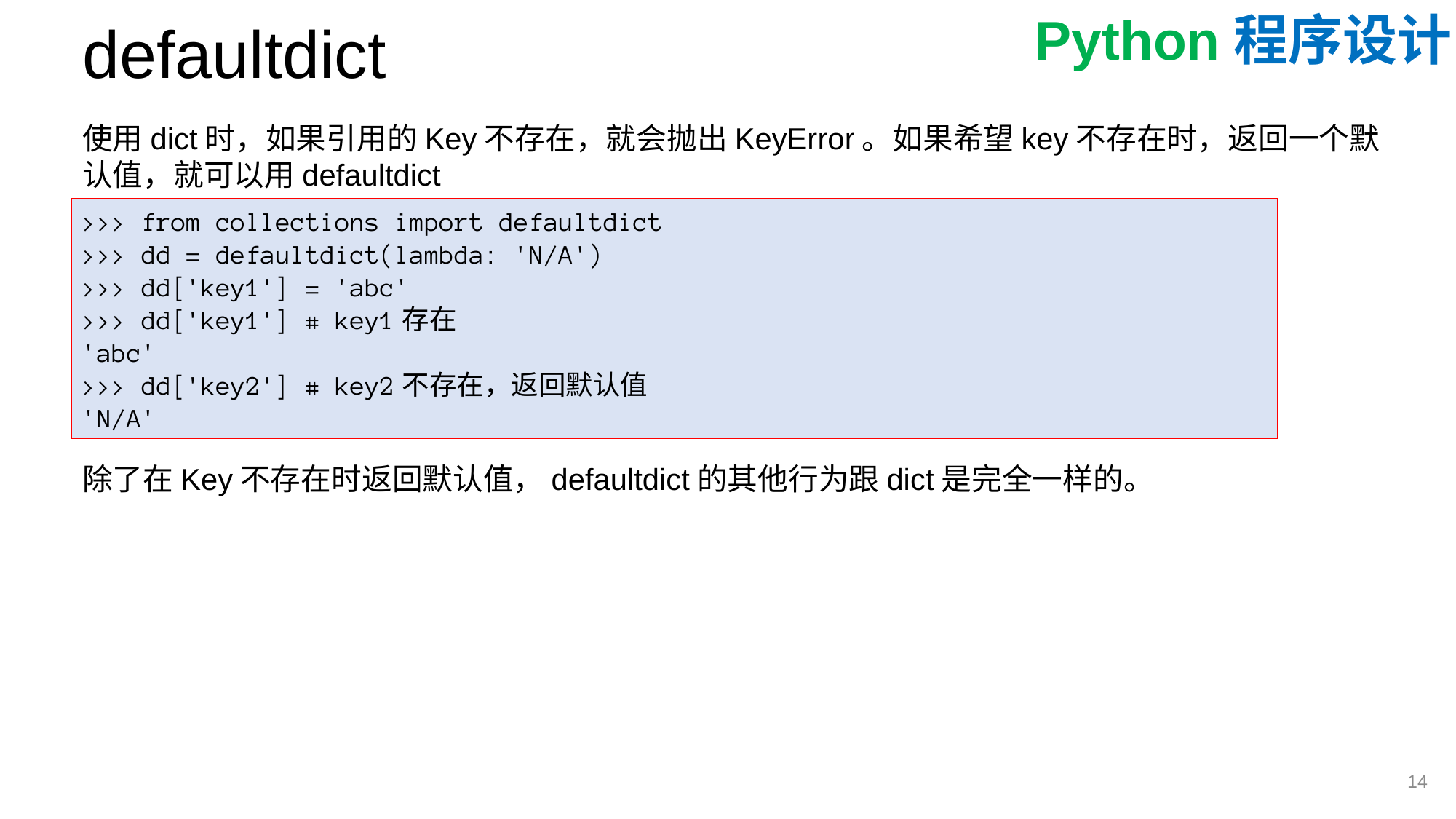

# defaultdict
使用dict时，如果引用的Key不存在，就会抛出KeyError。如果希望key不存在时，返回一个默认值，就可以用defaultdict
>>> from collections import defaultdict
>>> dd = defaultdict(lambda: 'N/A')
>>> dd['key1'] = 'abc'
>>> dd['key1'] # key1存在
'abc'
>>> dd['key2'] # key2不存在，返回默认值
'N/A'
除了在Key不存在时返回默认值，defaultdict的其他行为跟dict是完全一样的。
14